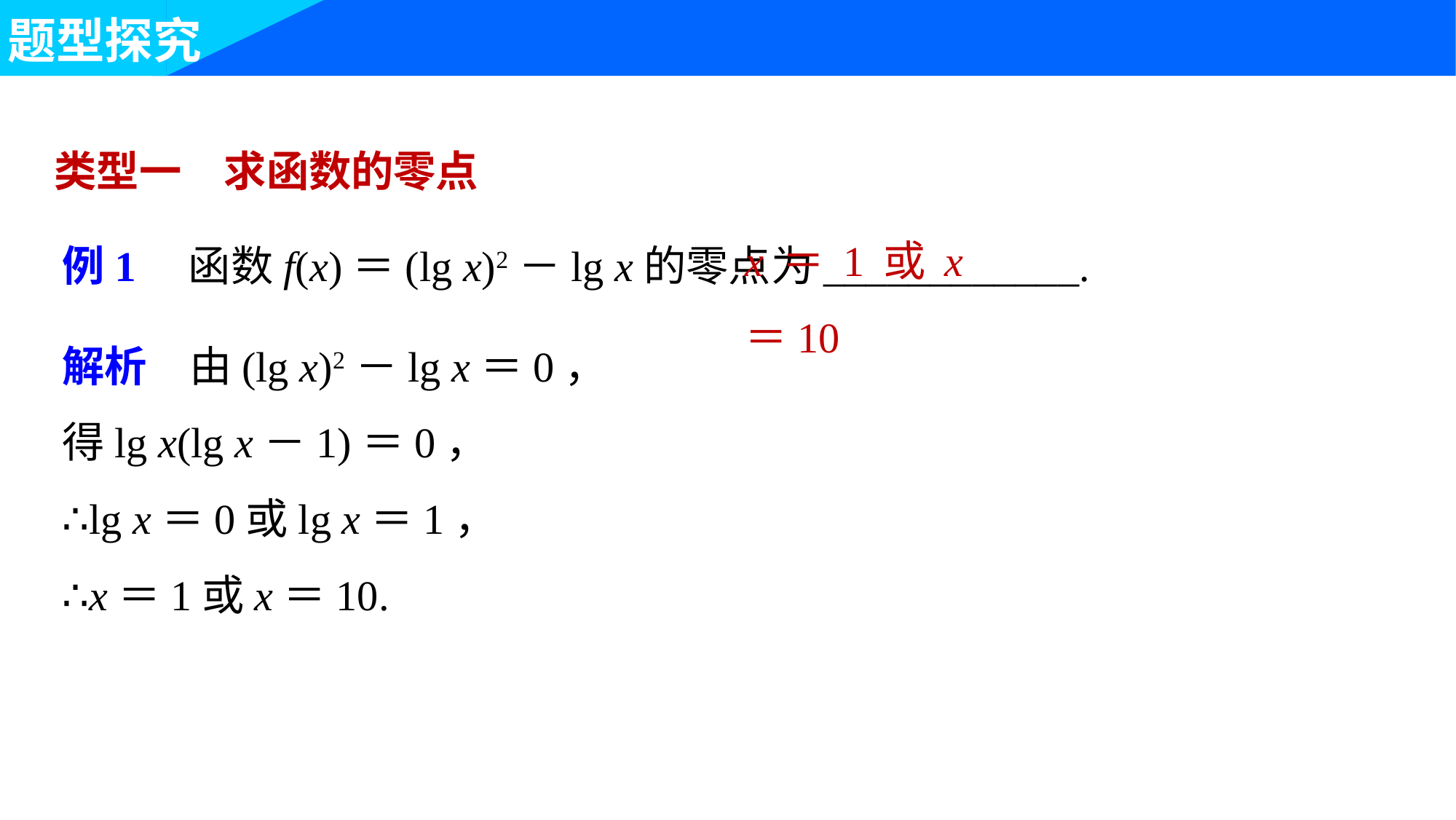

题型探究
类型一　求函数的零点
x＝1或x＝10
例1　函数f(x)＝(lg x)2－lg x的零点为____________.
解析　由(lg x)2－lg x＝0，
得lg x(lg x－1)＝0，
∴lg x＝0或lg x＝1，
∴x＝1或x＝10.